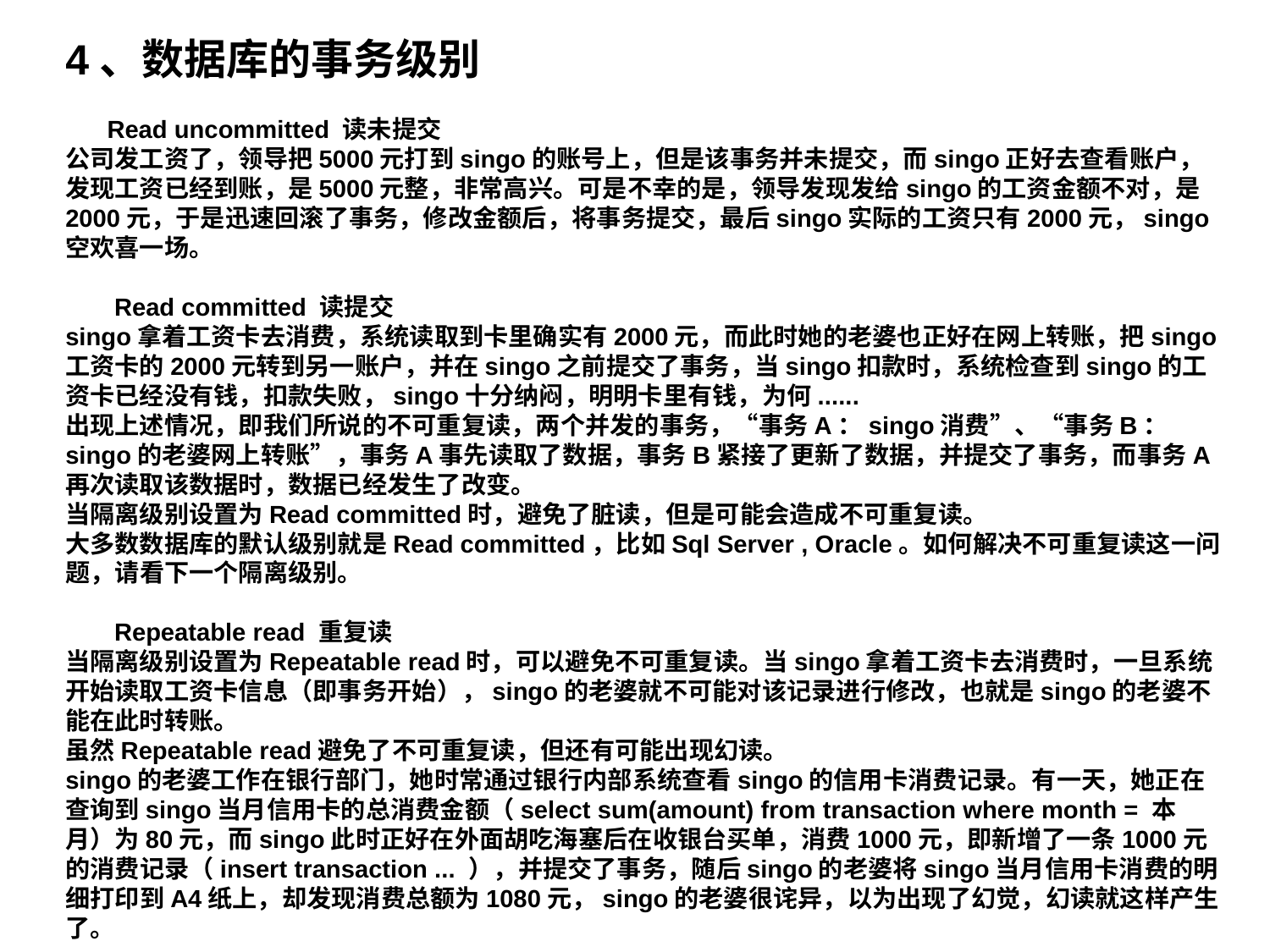

4、数据库的事务级别
      Read uncommitted 读未提交
公司发工资了，领导把5000元打到singo的账号上，但是该事务并未提交，而singo正好去查看账户，发现工资已经到账，是5000元整，非常高兴。可是不幸的是，领导发现发给singo的工资金额不对，是2000元，于是迅速回滚了事务，修改金额后，将事务提交，最后singo实际的工资只有2000元，singo空欢喜一场。

       Read committed 读提交
singo拿着工资卡去消费，系统读取到卡里确实有2000元，而此时她的老婆也正好在网上转账，把singo工资卡的2000元转到另一账户，并在singo之前提交了事务，当singo扣款时，系统检查到singo的工资卡已经没有钱，扣款失败，singo十分纳闷，明明卡里有钱，为何......
出现上述情况，即我们所说的不可重复读，两个并发的事务，“事务A：singo消费”、“事务B：singo的老婆网上转账”，事务A事先读取了数据，事务B紧接了更新了数据，并提交了事务，而事务A再次读取该数据时，数据已经发生了改变。
当隔离级别设置为Read committed时，避免了脏读，但是可能会造成不可重复读。
大多数数据库的默认级别就是Read committed，比如Sql Server , Oracle。如何解决不可重复读这一问题，请看下一个隔离级别。

       Repeatable read 重复读
当隔离级别设置为Repeatable read时，可以避免不可重复读。当singo拿着工资卡去消费时，一旦系统开始读取工资卡信息（即事务开始），singo的老婆就不可能对该记录进行修改，也就是singo的老婆不能在此时转账。
虽然Repeatable read避免了不可重复读，但还有可能出现幻读。
singo的老婆工作在银行部门，她时常通过银行内部系统查看singo的信用卡消费记录。有一天，她正在查询到singo当月信用卡的总消费金额（select sum(amount) from transaction where month = 本月）为80元，而singo此时正好在外面胡吃海塞后在收银台买单，消费1000元，即新增了一条1000元的消费记录（insert transaction ... ），并提交了事务，随后singo的老婆将singo当月信用卡消费的明细打印到A4纸上，却发现消费总额为1080元，singo的老婆很诧异，以为出现了幻觉，幻读就这样产生了。

7